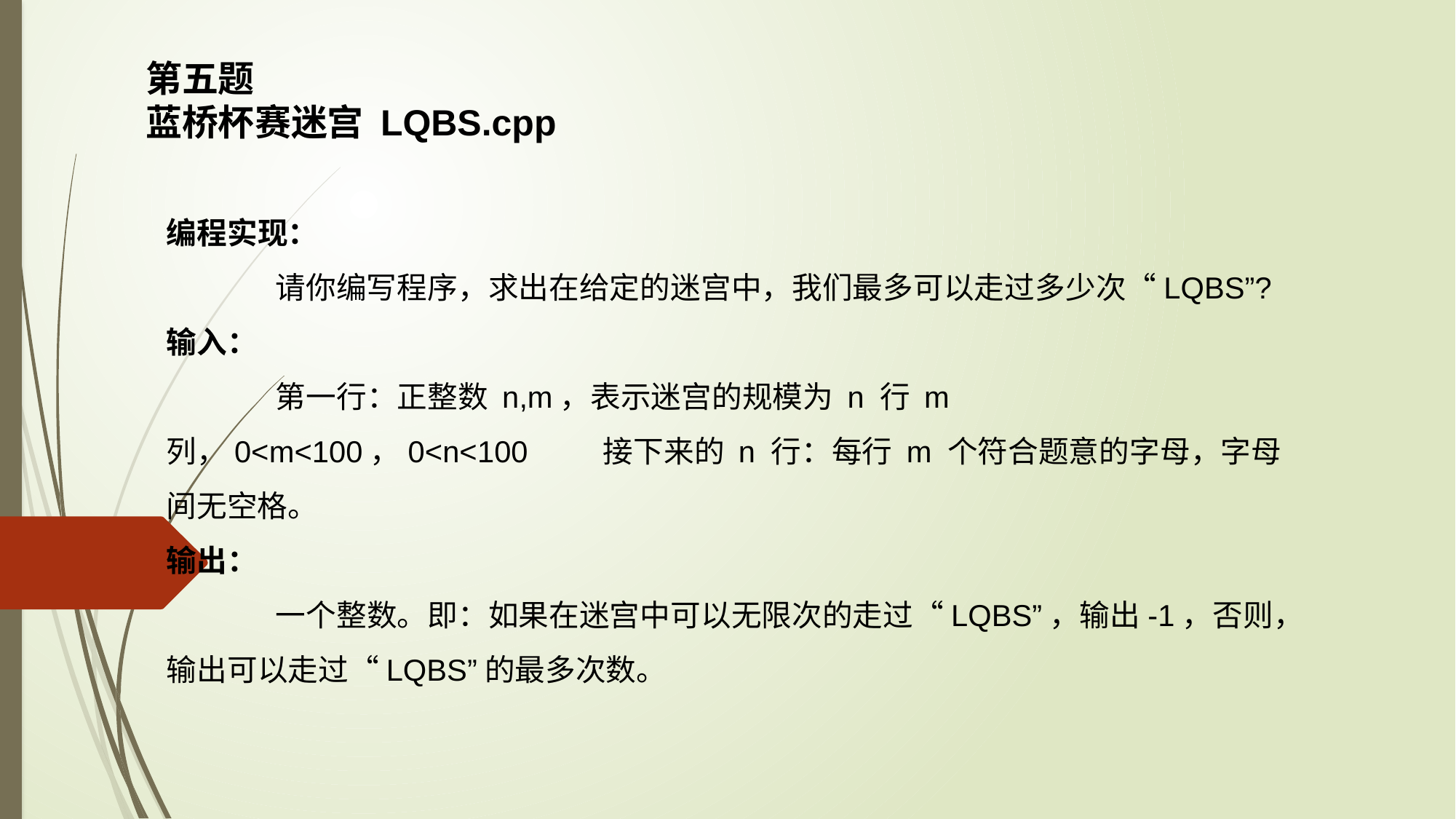

第五题
蓝桥杯赛迷宫 LQBS.cpp
编程实现：
	请你编写程序，求出在给定的迷宫中，我们最多可以走过多少次“LQBS”?
输入：
	第一行：正整数 n,m，表示迷宫的规模为 n 行 m 列，0<m<100，0<n<100	接下来的 n 行：每行 m 个符合题意的字母，字母间无空格。
输出：
	一个整数。即：如果在迷宫中可以无限次的走过“LQBS”，输出-1，否则，输出可以走过“LQBS”的最多次数。